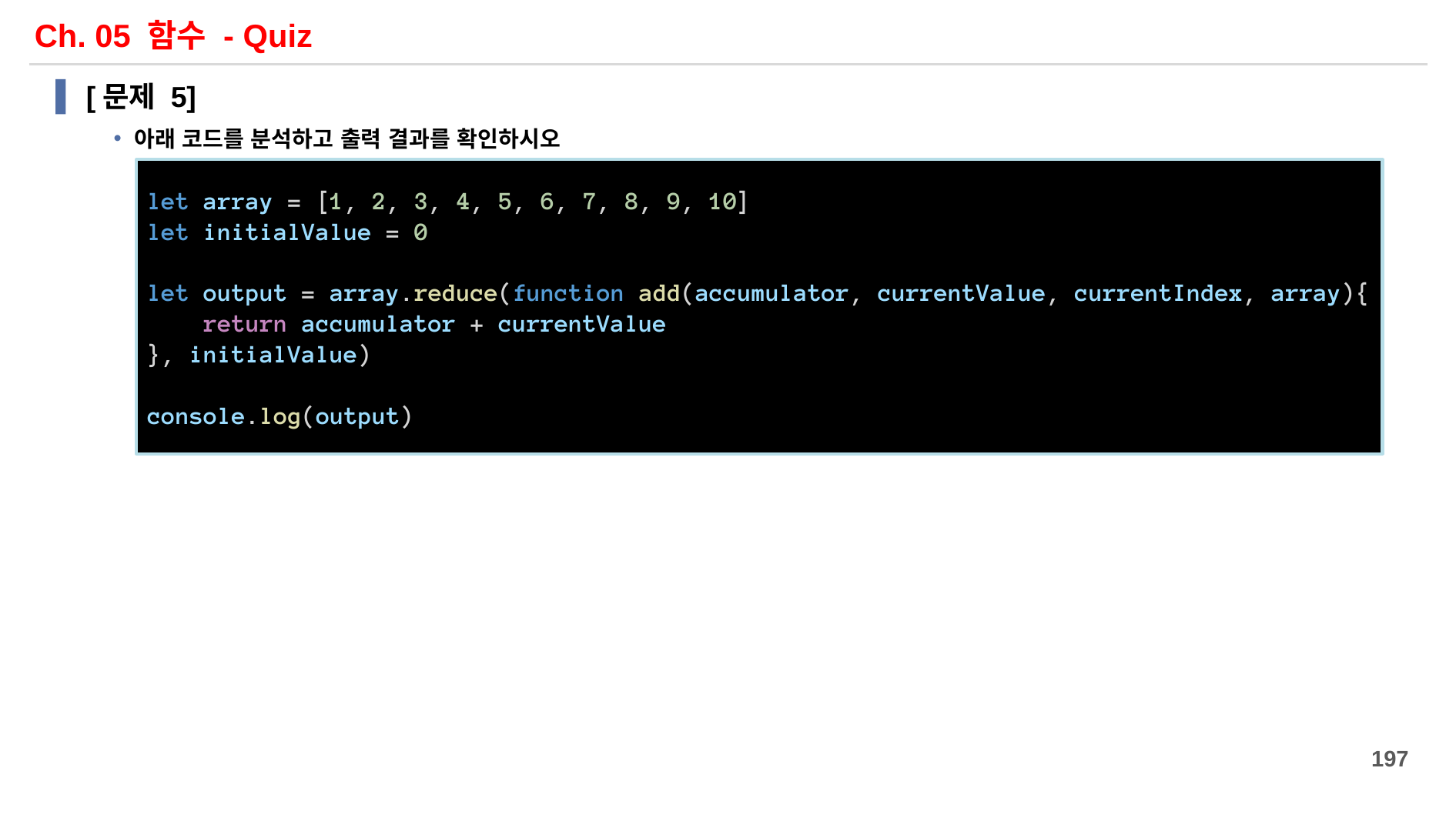

# Ch. 05 함수 - Quiz
[문제 5]
아래 코드를 분석하고 출력 결과를 확인하시오
let array = [1, 2, 3, 4, 5, 6, 7, 8, 9, 10]
let initialValue = 0
let output = array.reduce(function add(accumulator, currentValue, currentIndex, array){
    return accumulator + currentValue
}, initialValue)
console.log(output)
197